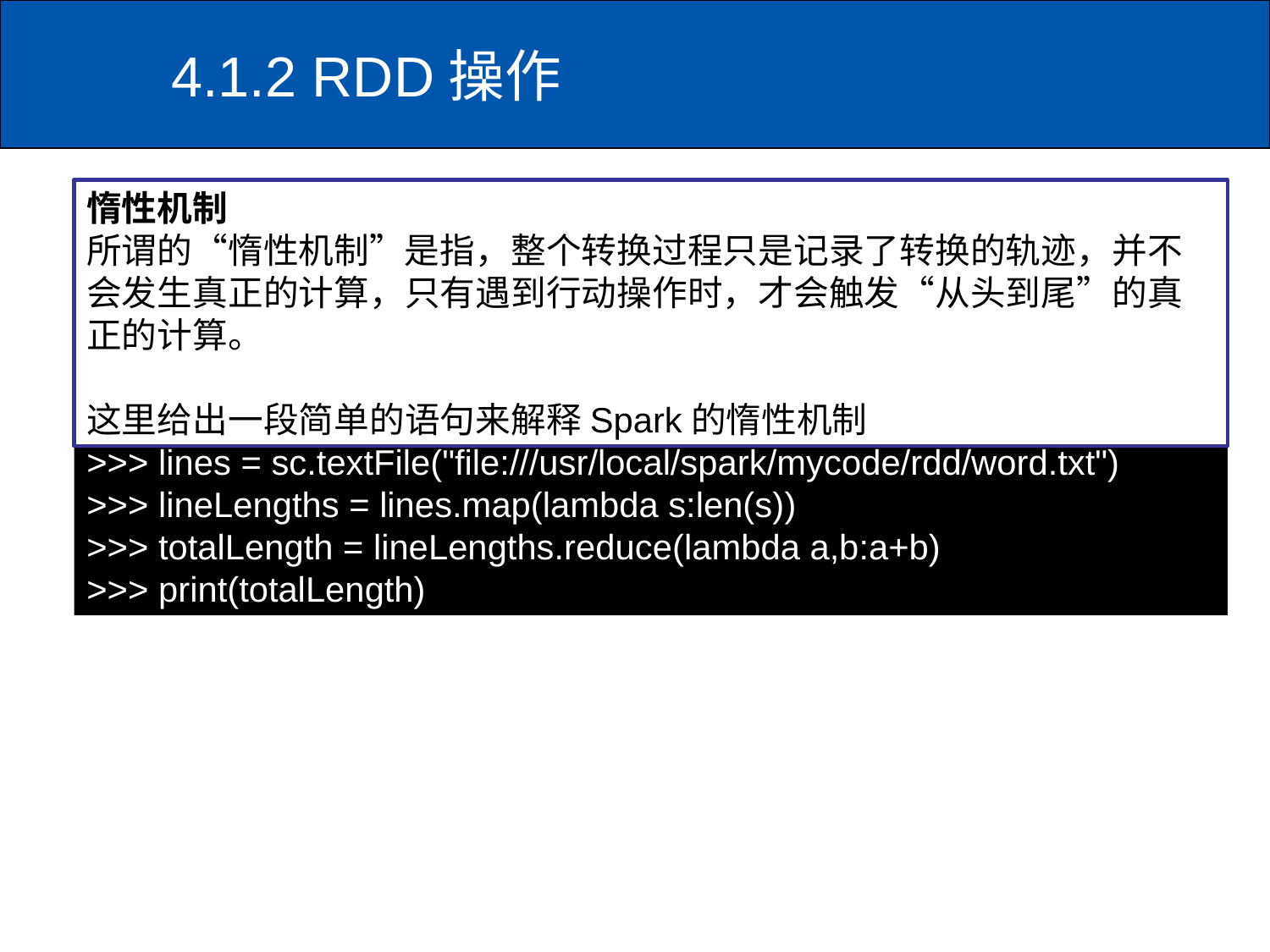

# 4.1.2 RDD操作
惰性机制
所谓的“惰性机制”是指，整个转换过程只是记录了转换的轨迹，并不会发生真正的计算，只有遇到行动操作时，才会触发“从头到尾”的真正的计算。

这里给出一段简单的语句来解释Spark的惰性机制
>>> lines = sc.textFile("file:///usr/local/spark/mycode/rdd/word.txt")
>>> lineLengths = lines.map(lambda s:len(s))
>>> totalLength = lineLengths.reduce(lambda a,b:a+b)
>>> print(totalLength)